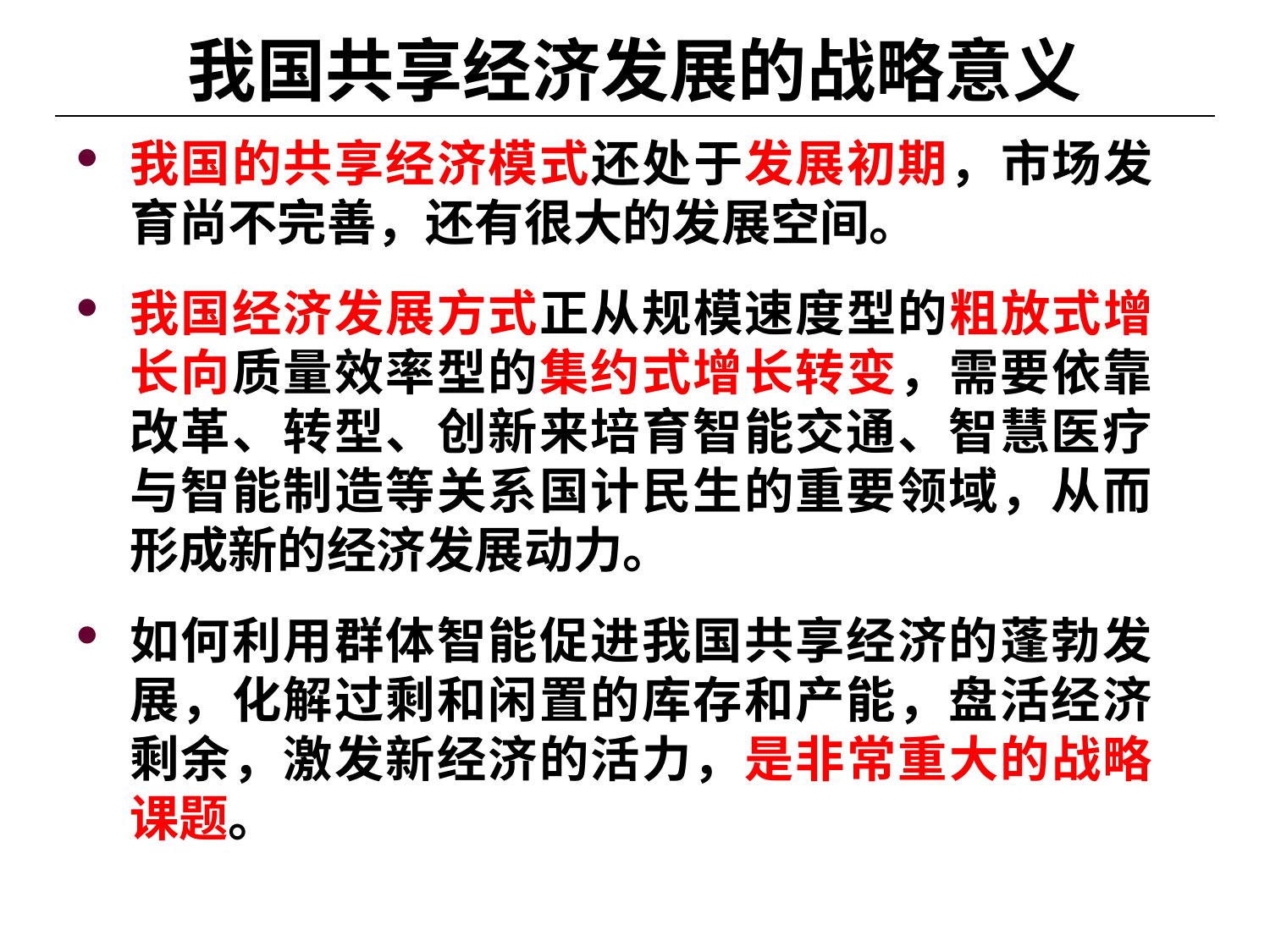

5
# 我国共享经济发展的战略意义
我国的共享经济模式还处于发展初期，市场发育尚不完善，还有很大的发展空间。
我国经济发展方式正从规模速度型的粗放式增长向质量效率型的集约式增长转变，需要依靠改革、转型、创新来培育智能交通、智慧医疗与智能制造等关系国计民生的重要领域，从而形成新的经济发展动力。
如何利用群体智能促进我国共享经济的蓬勃发展，化解过剩和闲置的库存和产能，盘活经济剩余，激发新经济的活力，是非常重大的战略课题。